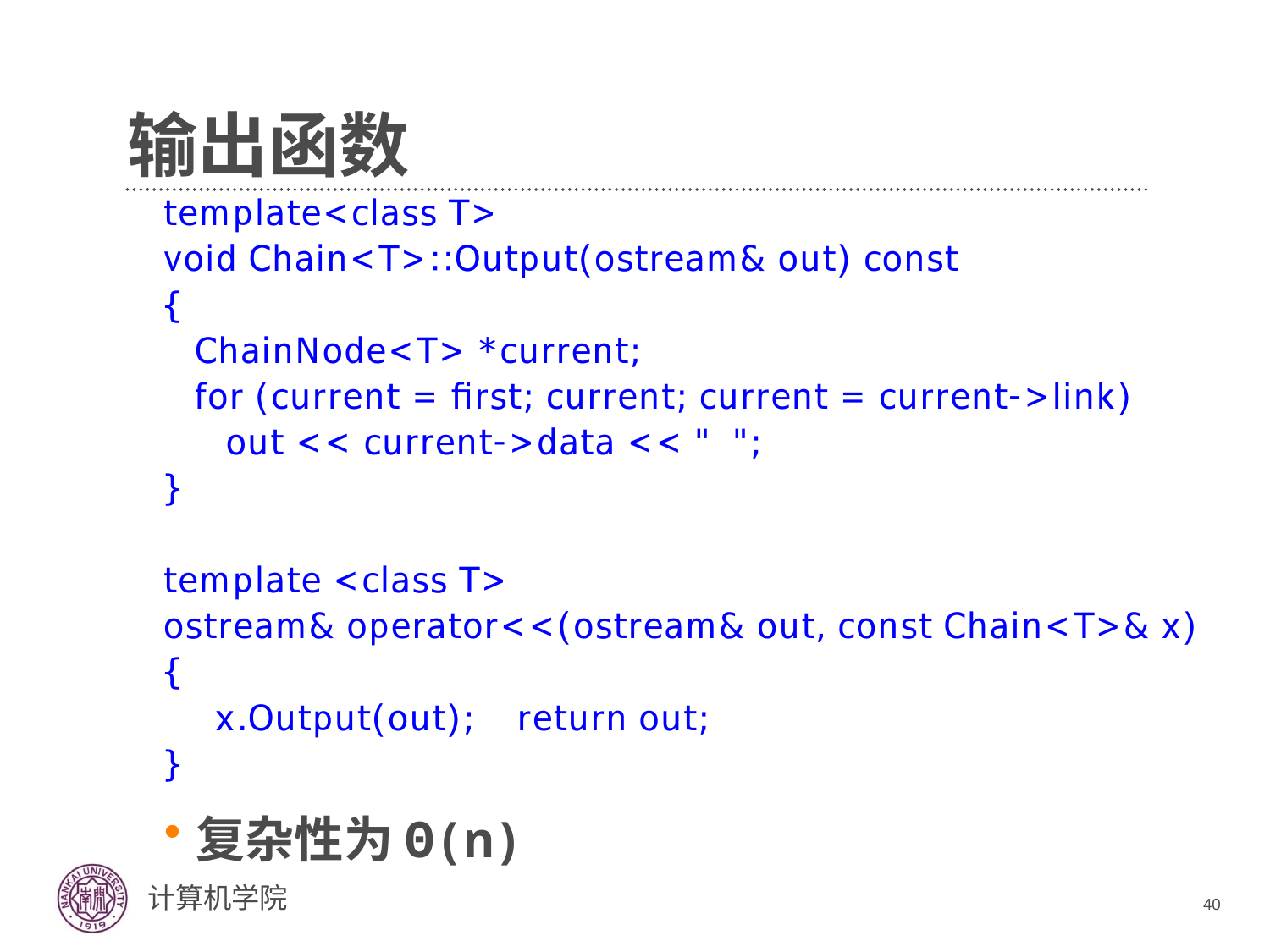

# 输出函数
template<class T>
void Chain<T>::Output(ostream& out) const
{
   ChainNode<T> *current;
   for (current = first; current; current = current->link)
      out << current->data << "  ";
}

template <class T>
ostream& operator<<(ostream& out, const Chain<T>& x)
{
     x.Output(out);    return out;
}
复杂性为Θ(n)
40